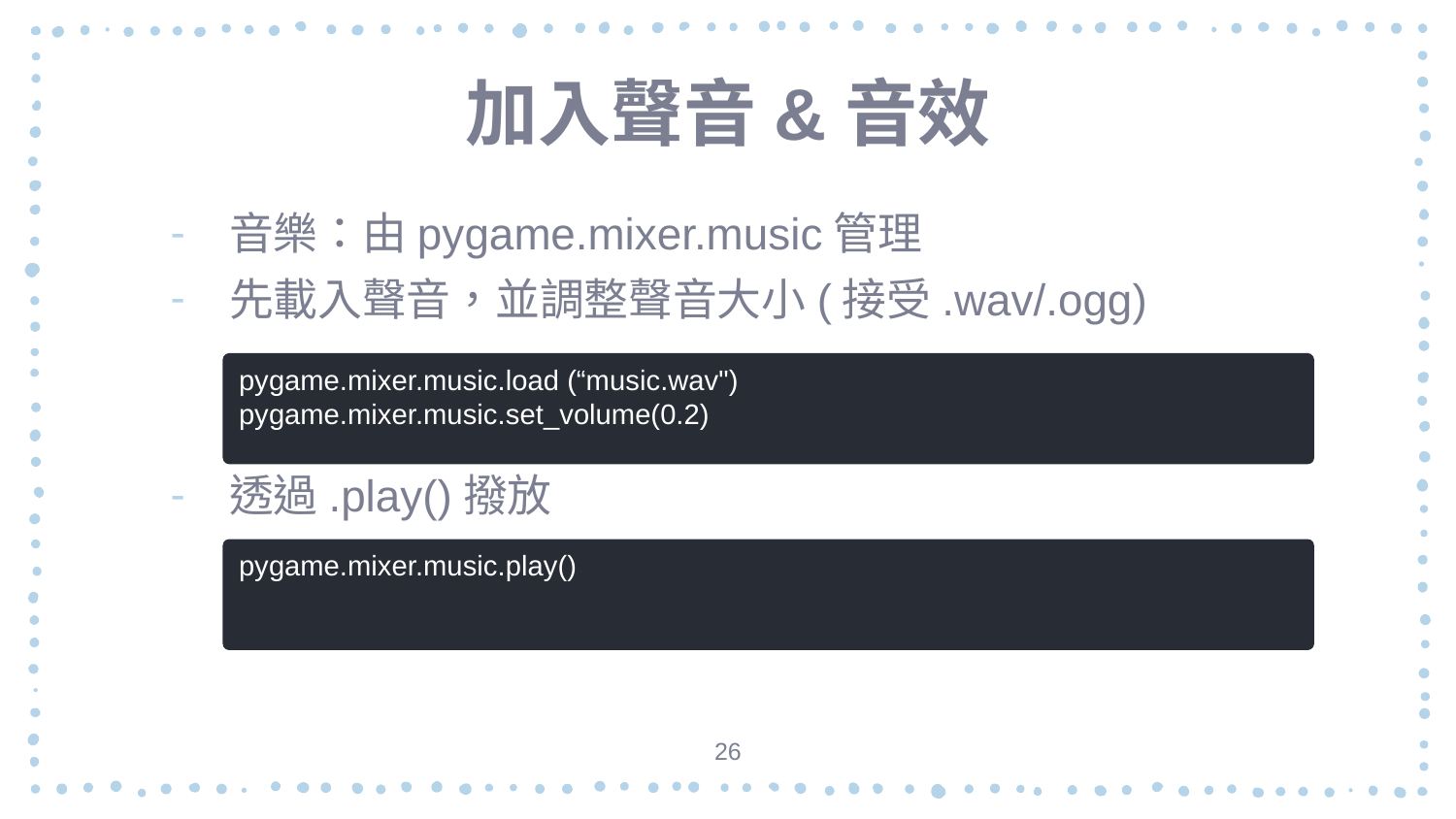

# 加入聲音&音效
音樂：由pygame.mixer.music管理
先載入聲音，並調整聲音大小(接受.wav/.ogg)

透過.play()撥放

pygame.mixer.music.load (“music.wav")
pygame.mixer.music.set_volume(0.2)
pygame.mixer.music.play()
26